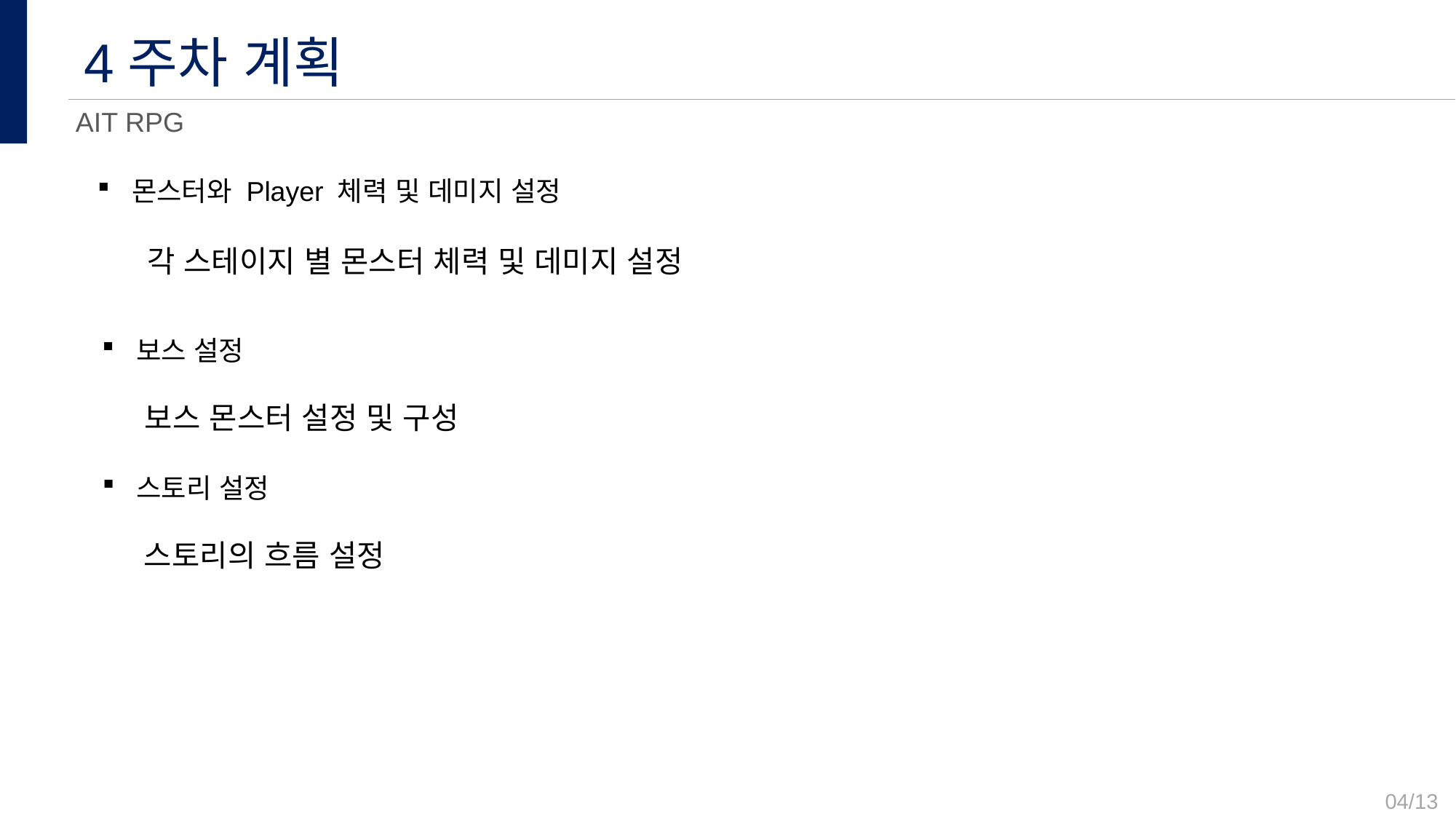

4주차 계획
AIT RPG
몬스터와 Player 체력 및 데미지 설정
각 스테이지 별 몬스터 체력 및 데미지 설정
보스 설정
보스 몬스터 설정 및 구성
스토리 설정
스토리의 흐름 설정
04/13